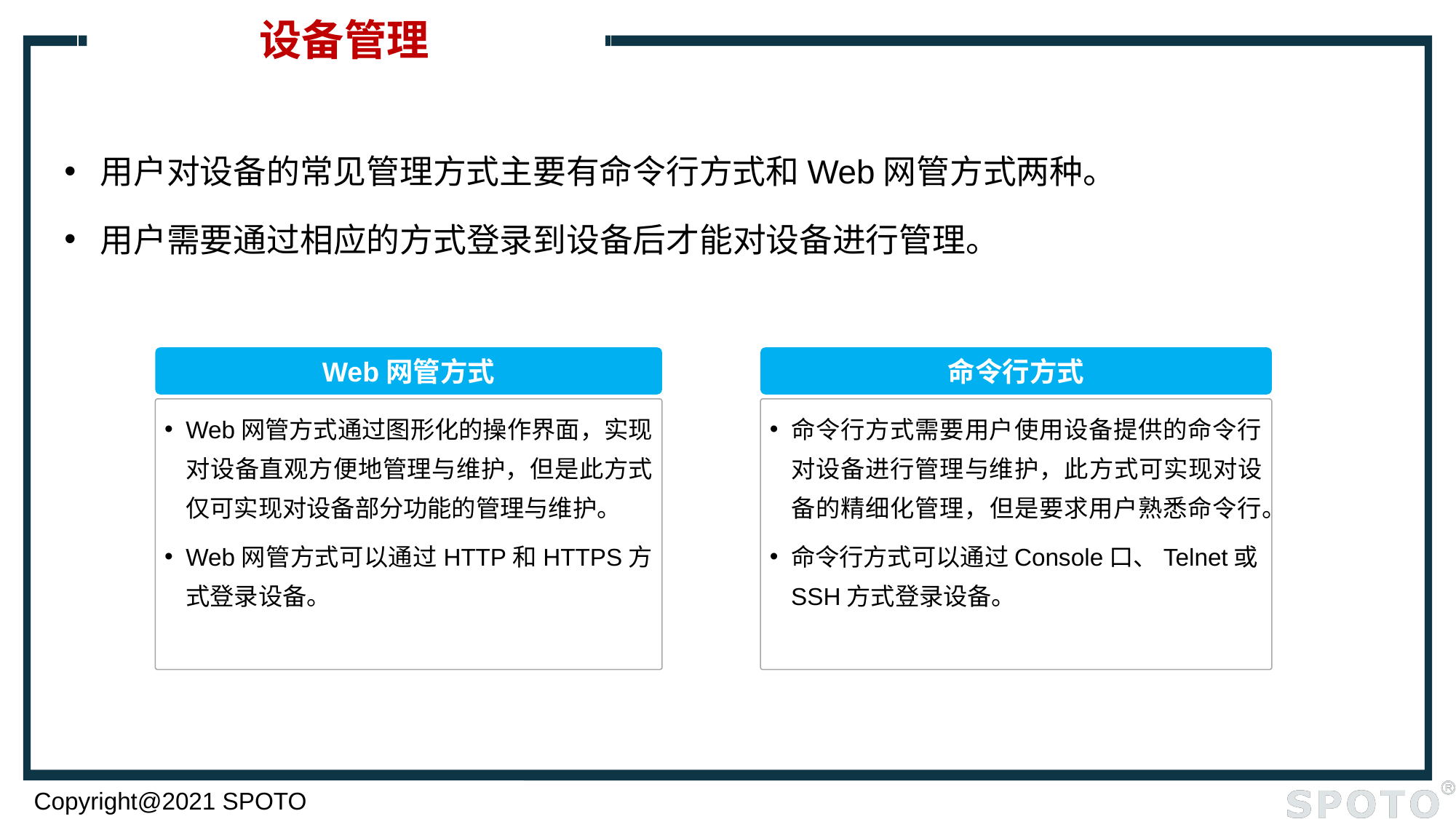

# 设备管理
用户对设备的常见管理方式主要有命令行方式和Web网管方式两种。
用户需要通过相应的方式登录到设备后才能对设备进行管理。
Web网管方式
命令行方式
Web网管方式通过图形化的操作界面，实现对设备直观方便地管理与维护，但是此方式仅可实现对设备部分功能的管理与维护。
Web网管方式可以通过HTTP和HTTPS方式登录设备。

命令行方式需要用户使用设备提供的命令行对设备进行管理与维护，此方式可实现对设备的精细化管理，但是要求用户熟悉命令行。
命令行方式可以通过Console口、Telnet或SSH方式登录设备。